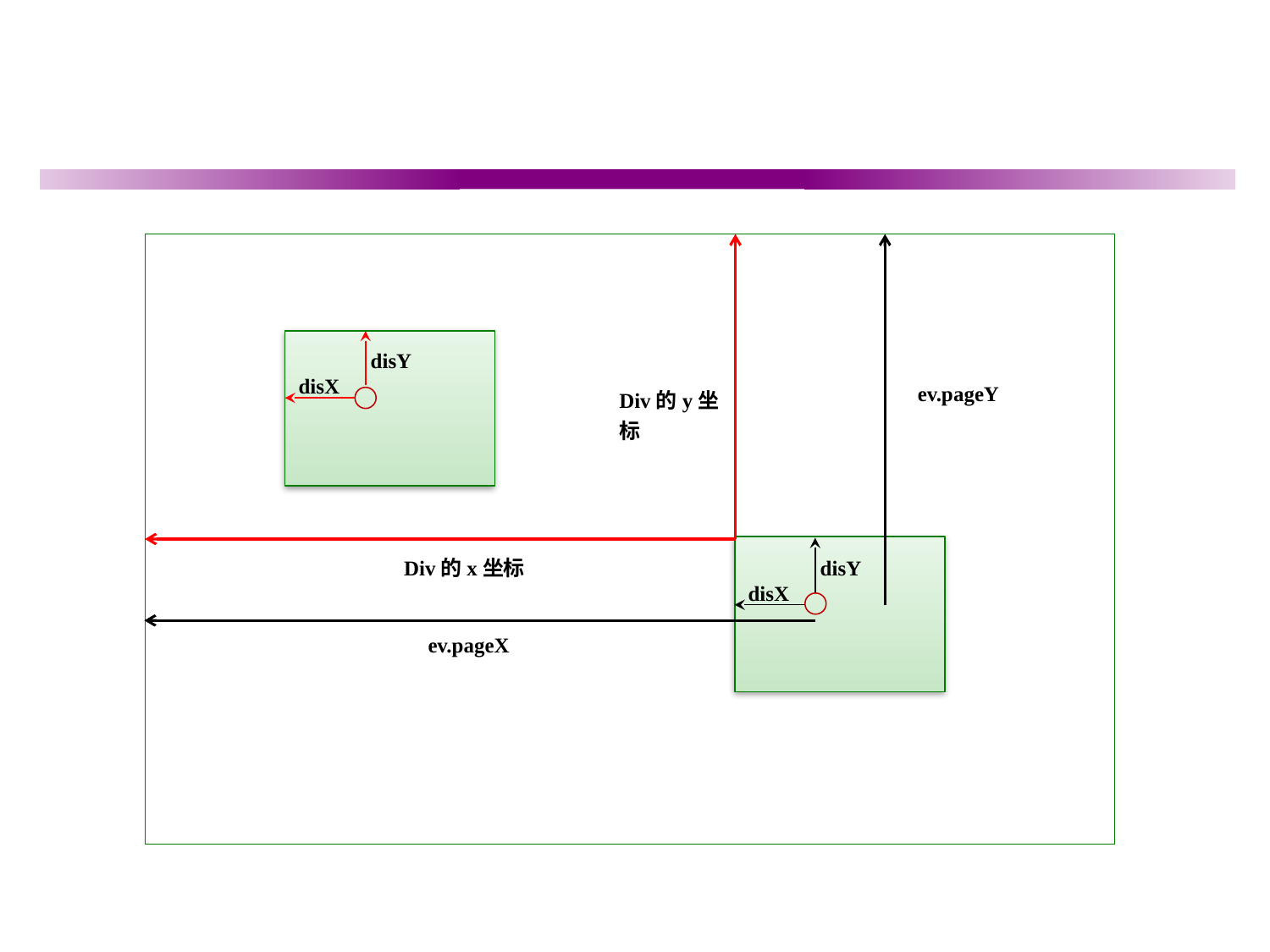

#

disY
disX
ev.pageY
Div的y坐标

Div的x坐标
disY
disX

ev.pageX